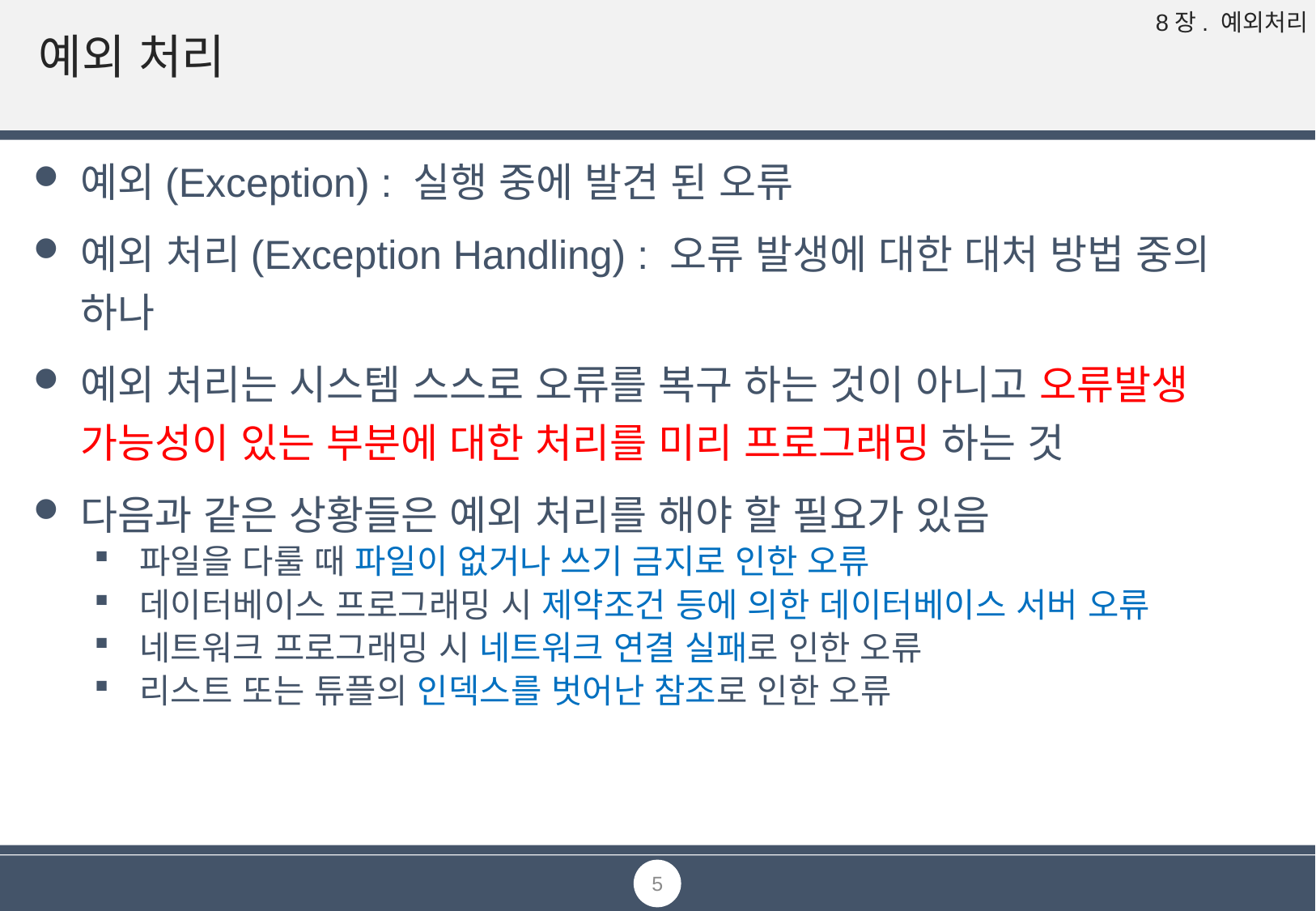

# 예외 처리

예외(Exception) : 실행 중에 발견 된 오류
예외 처리(Exception Handling) : 오류 발생에 대한 대처 방법 중의 하나
예외 처리는 시스템 스스로 오류를 복구 하는 것이 아니고 오류발생 가능성이 있는 부분에 대한 처리를 미리 프로그래밍 하는 것
다음과 같은 상황들은 예외 처리를 해야 할 필요가 있음
파일을 다룰 때 파일이 없거나 쓰기 금지로 인한 오류
데이터베이스 프로그래밍 시 제약조건 등에 의한 데이터베이스 서버 오류
네트워크 프로그래밍 시 네트워크 연결 실패로 인한 오류
리스트 또는 튜플의 인덱스를 벗어난 참조로 인한 오류

5